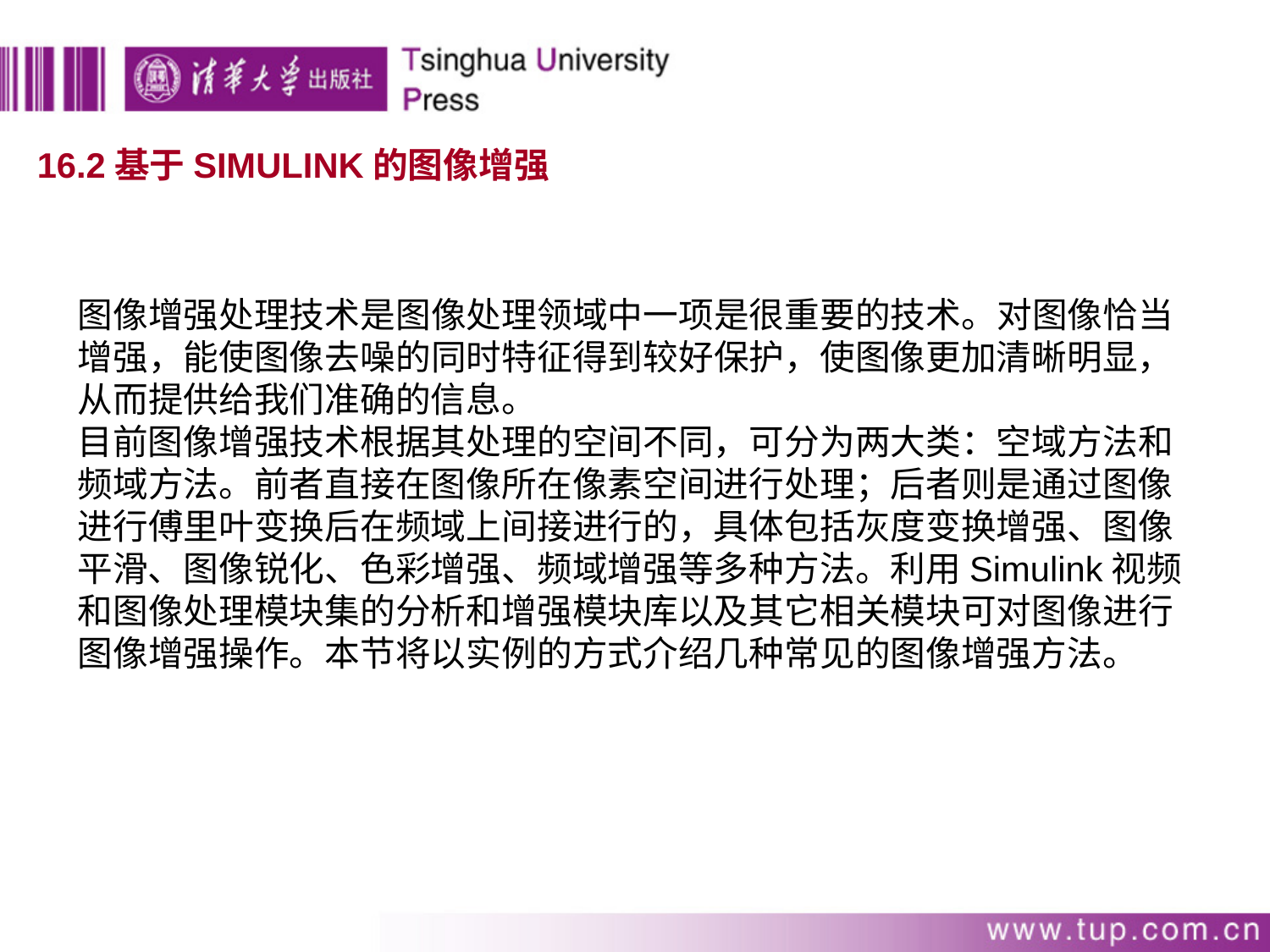

16.2基于SIMULINK的图像增强
图像增强处理技术是图像处理领域中一项是很重要的技术。对图像恰当增强，能使图像去噪的同时特征得到较好保护，使图像更加清晰明显，从而提供给我们准确的信息。
目前图像增强技术根据其处理的空间不同，可分为两大类：空域方法和频域方法。前者直接在图像所在像素空间进行处理；后者则是通过图像进行傅里叶变换后在频域上间接进行的，具体包括灰度变换增强、图像平滑、图像锐化、色彩增强、频域增强等多种方法。利用Simulink视频和图像处理模块集的分析和增强模块库以及其它相关模块可对图像进行图像增强操作。本节将以实例的方式介绍几种常见的图像增强方法。